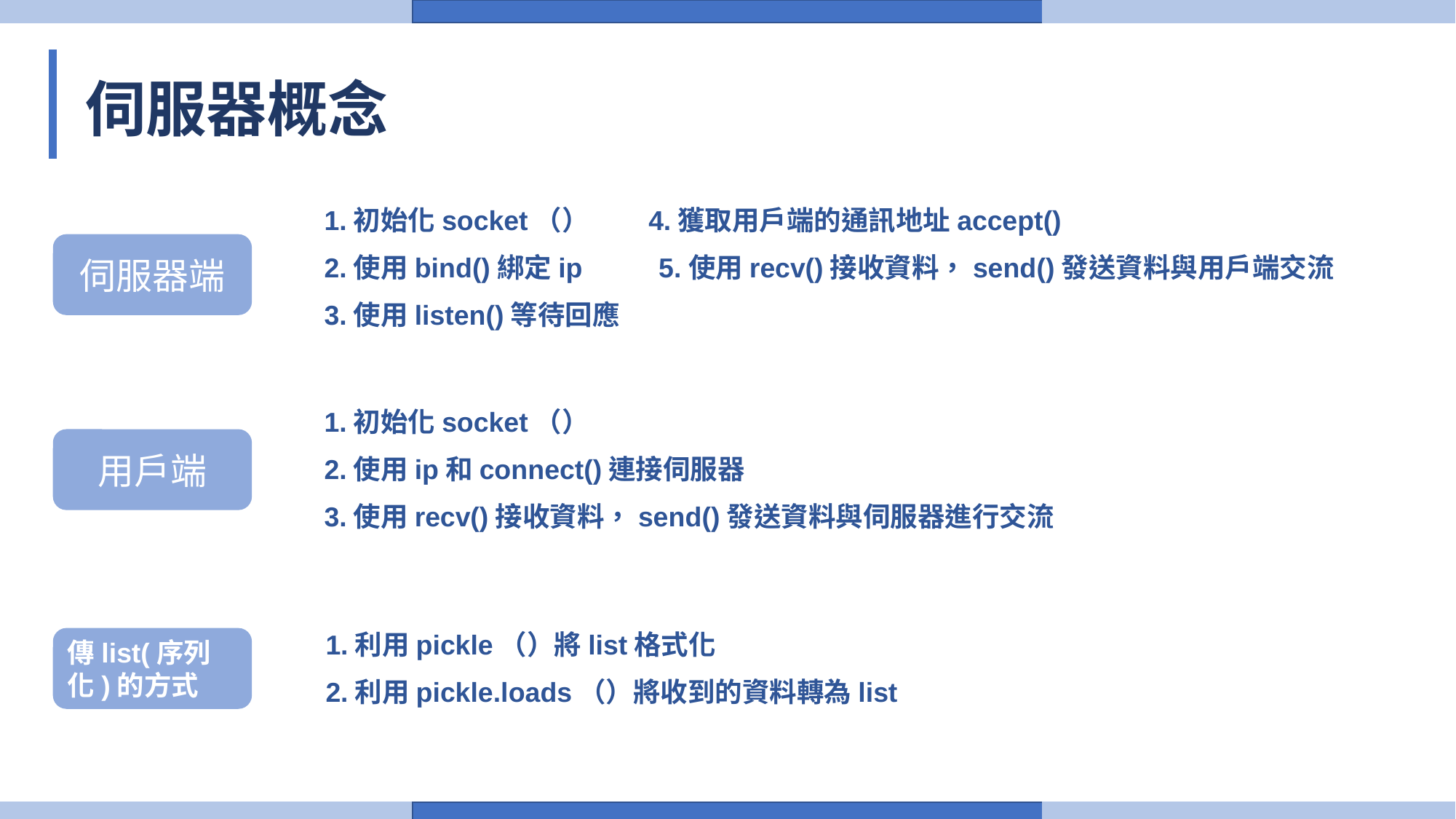

透過圖層的透明部分，可以看到下方圖層的內容。

伺服器概念
1.初始化socket（）          4.獲取用戶端的通訊地址accept()

2.使用bind()綁定ip          5.使用recv()接收資料，send()發送資料與用戶端交流

3.使用listen()等待回應
伺服器端
1.初始化socket（）

2.使用ip和connect()連接伺服器

3.使用recv()接收資料，send()發送資料與伺服器進行交流
用戶端
1.利用pickle（）將list格式化

2.利用pickle.loads（）將收到的資料轉為list
傳list(序列化)的方式